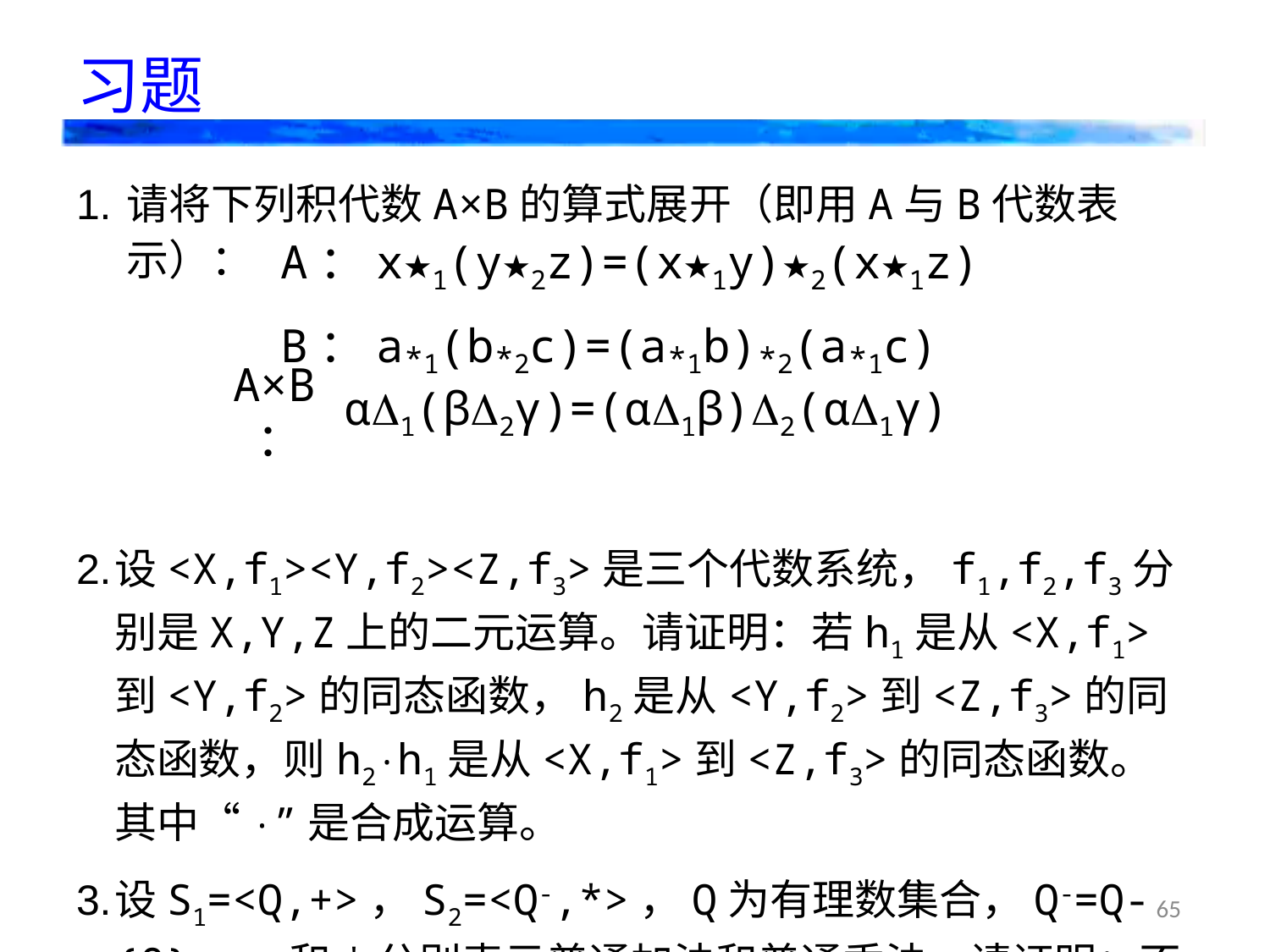

# 习题
请将下列积代数A×B的算式展开（即用A与B代数表示）：

设<X,f1><Y,f2><Z,f3>是三个代数系统，f1,f2,f3分别是X,Y,Z上的二元运算。请证明：若h1是从<X,f1>到<Y,f2>的同态函数，h2是从<Y,f2>到<Z,f3>的同态函数，则h2·h1是从<X,f1>到<Z,f3>的同态函数。其中“·”是合成运算。
设S1=<Q,+>，S2=<Q-,*>，Q为有理数集合，Q-=Q-{0}，+和*分别表示普通加法和普通乘法。请证明：不存在S2到S1的同构。
A：x★1(y★2z)=(x★1y)★2(x★1z)
B：a*1(b*2c)=(a*1b)*2(a*1c)
αΔ1(βΔ2γ)=(αΔ1β)Δ2(αΔ1γ)
A×B：
65